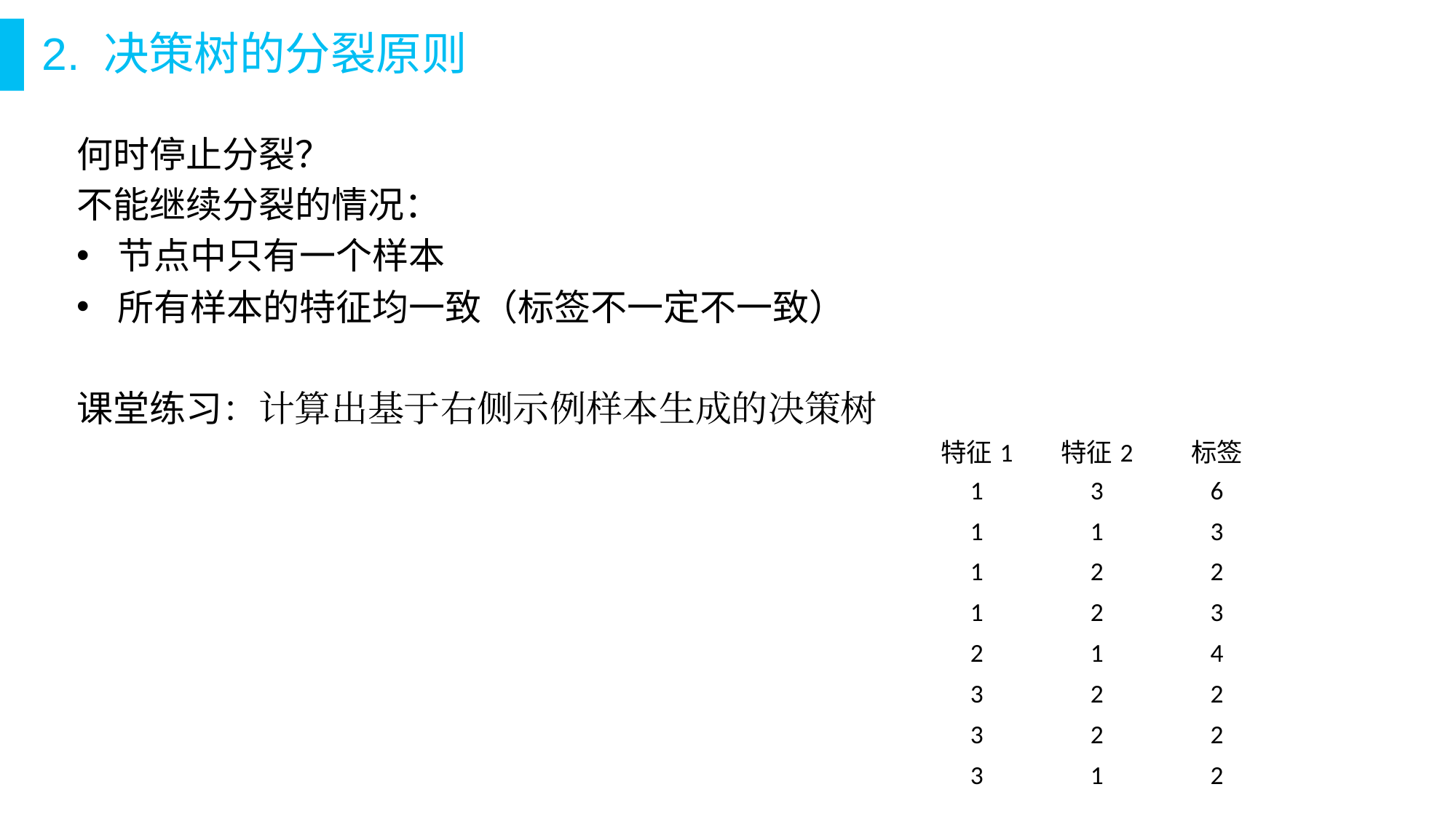

# 2. 决策树的分裂原则
何时停止分裂？
不能继续分裂的情况：
节点中只有一个样本
所有样本的特征均一致（标签不一定不一致）

课堂练习：计算出基于右侧示例样本生成的决策树
| 特征1 | 特征2 | 标签 |
| --- | --- | --- |
| 1 | 3 | 6 |
| 1 | 1 | 3 |
| 1 | 2 | 2 |
| 1 | 2 | 3 |
| 2 | 1 | 4 |
| 3 | 2 | 2 |
| 3 | 2 | 2 |
| 3 | 1 | 2 |